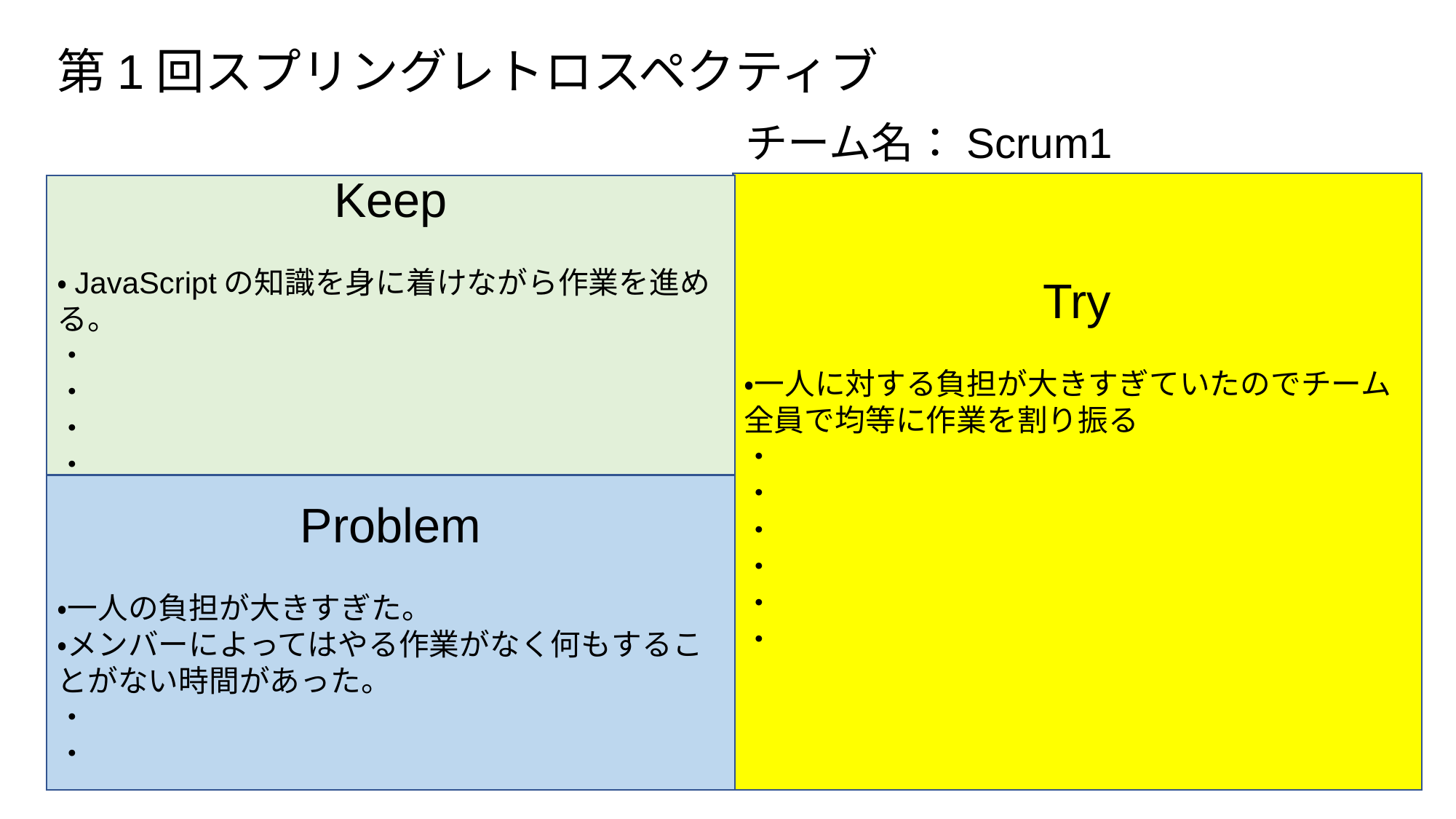

# 第1回スプリングレトロスペクティブ
チーム名：Scrum1
Try

・一人に対する負担が大きすぎていたのでチーム全員で均等に作業を割り振る
・
・
・
・
・
・

Keep

・JavaScriptの知識を身に着けながら作業を進める。
・
・
・
・
Problem

・一人の負担が大きすぎた。
・メンバーによってはやる作業がなく何もすることがない時間があった。
・
・